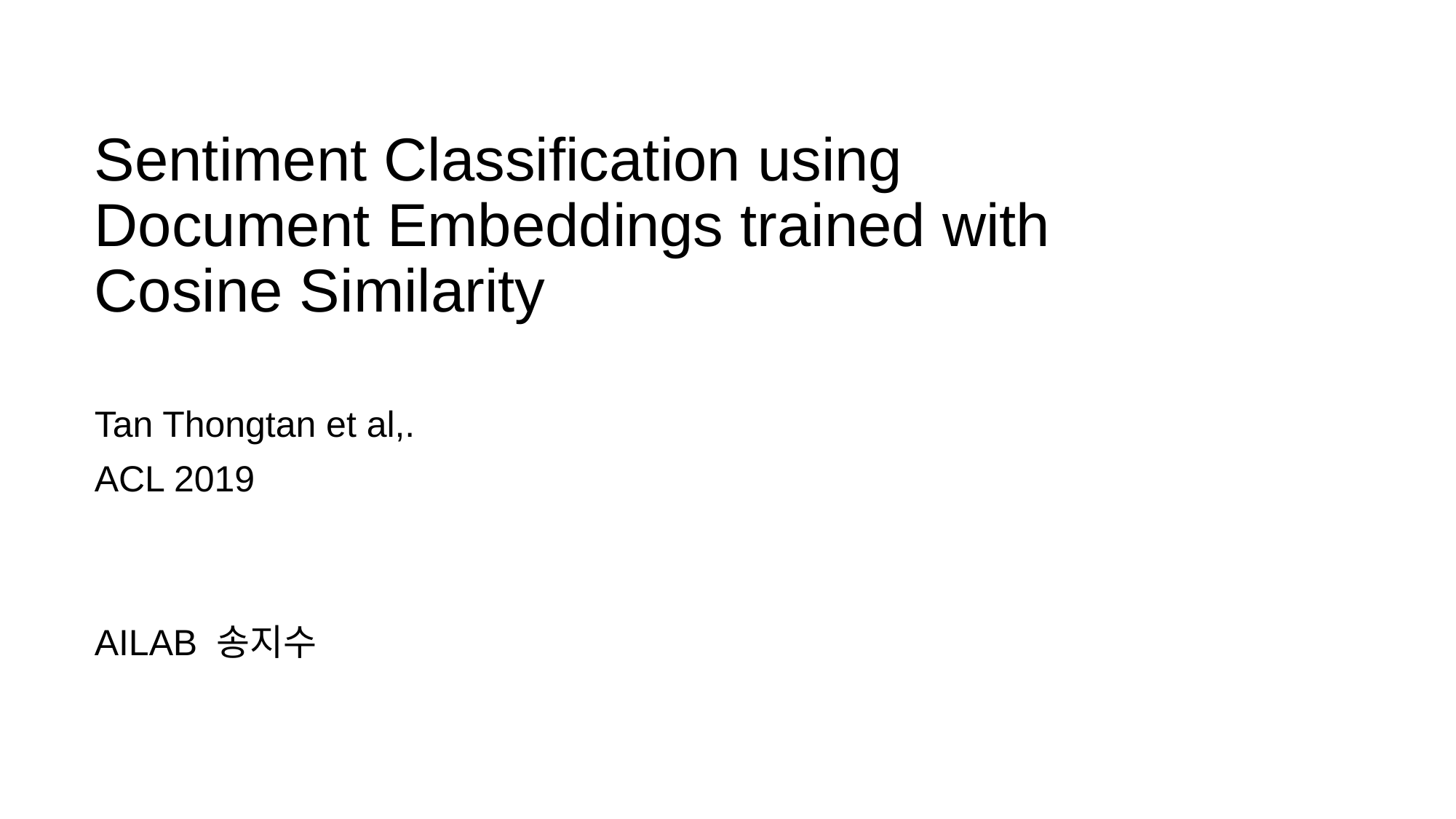

# Sentiment Classification using Document Embeddings trained with Cosine Similarity
Tan Thongtan et al,.
ACL 2019

AILAB 송지수